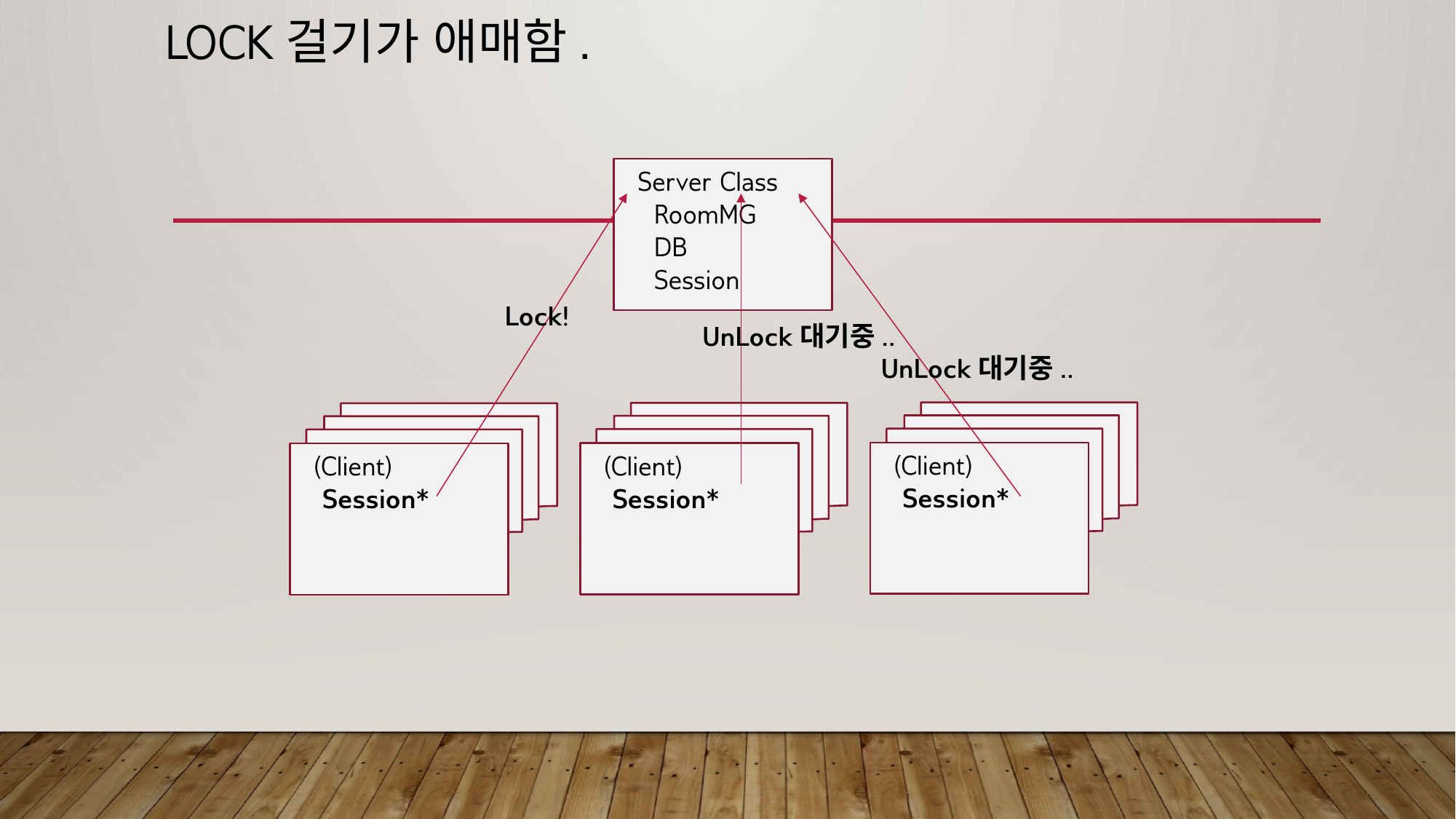

# Lock걸기가 애매함.

Server Class
  RoomMG
  DB
  Session

Lock!
UnLock대기중..
UnLock대기중..

(Client)
 Session*

(Client)
 Session*

(Client)
 Session*